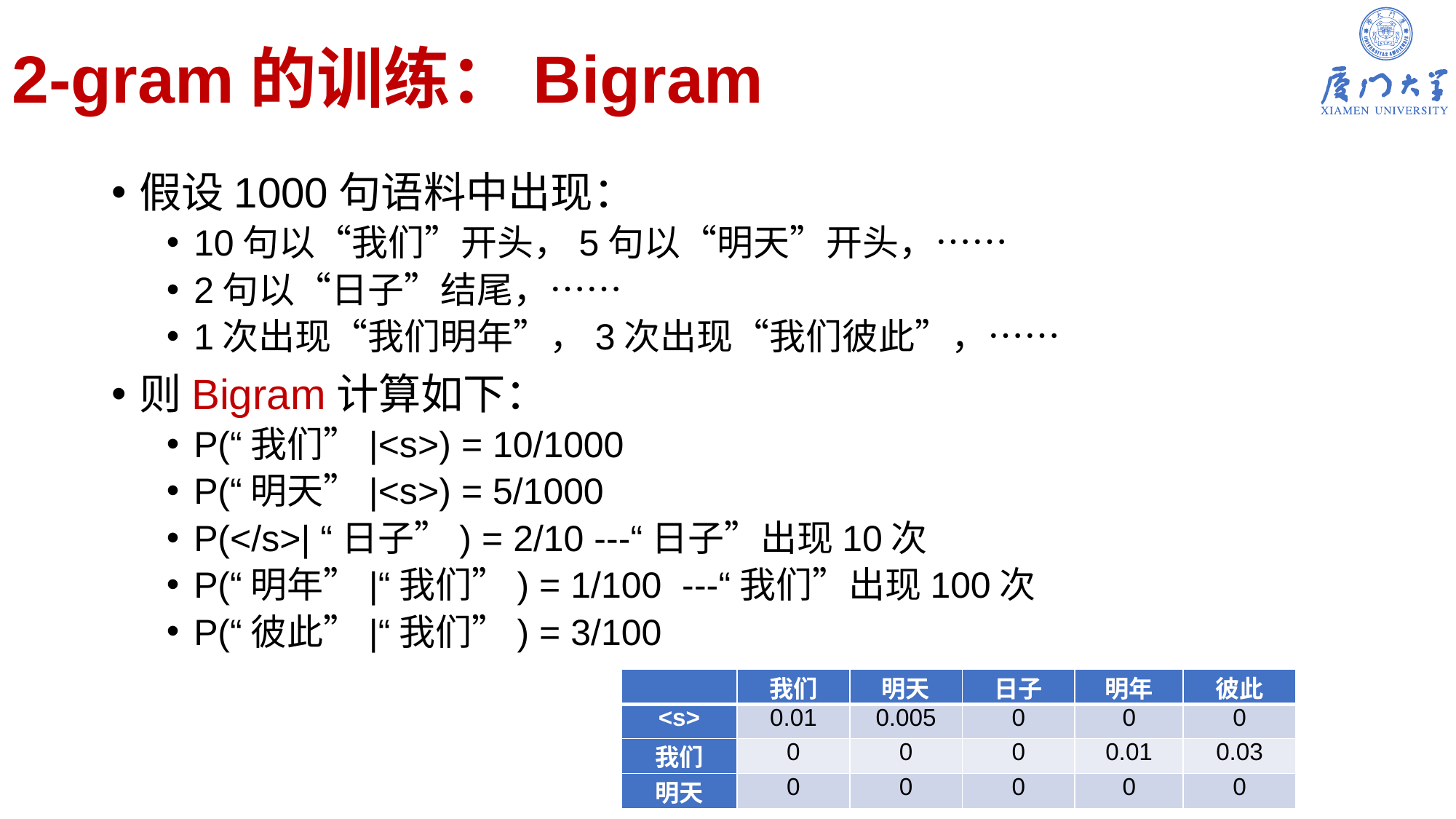

# 2-gram的训练：Bigram
假设1000句语料中出现：
10句以“我们”开头，5句以“明天”开头，……
2句以“日子”结尾，……
1次出现“我们明年”，3次出现“我们彼此”，……
则Bigram计算如下：
P(“我们”|<s>) = 10/1000
P(“明天”|<s>) = 5/1000
P(</s>| “日子”) = 2/10 ---“日子”出现10次
P(“明年”|“我们”) = 1/100  ---“我们”出现100次
P(“彼此”|“我们”) = 3/100
|  | 我们 | 明天 | 日子 | 明年 | 彼此 |
| --- | --- | --- | --- | --- | --- |
| <s> | 0.01 | 0.005 | 0 | 0 | 0 |
| 我们 | 0 | 0 | 0 | 0.01 | 0.03 |
| 明天 | 0 | 0 | 0 | 0 | 0 |